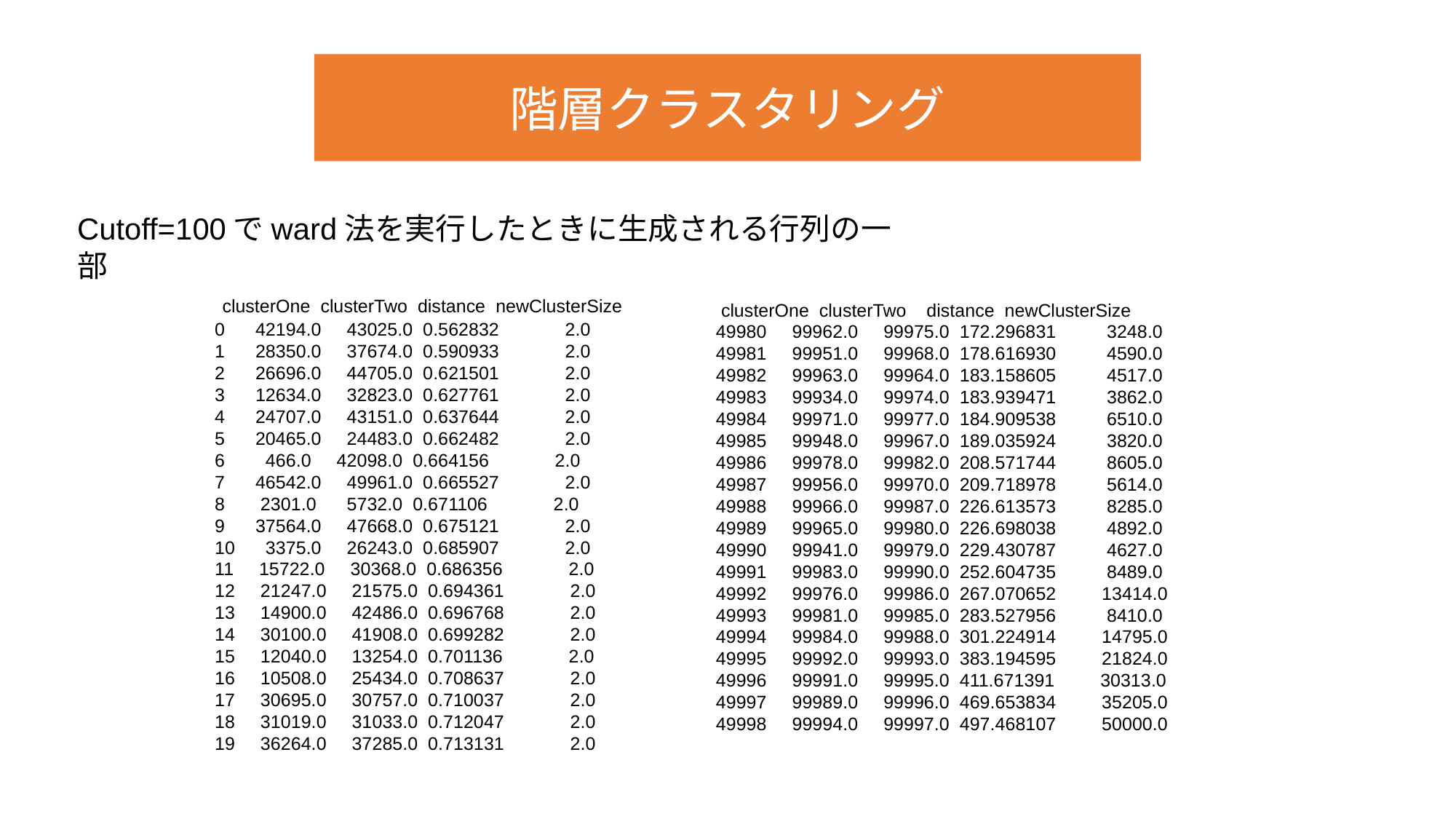

階層クラスタリング
Cutoff=100でward法を実行したときに生成される行列の一部
 clusterOne  clusterTwo  distance  newClusterSize
0      42194.0     43025.0  0.562832             2.0
1      28350.0     37674.0  0.590933             2.0
2      26696.0     44705.0  0.621501             2.0
3      12634.0     32823.0  0.627761             2.0
4      24707.0     43151.0  0.637644             2.0
5      20465.0     24483.0  0.662482             2.0
6        466.0     42098.0  0.664156             2.0
7      46542.0     49961.0  0.665527             2.0
8       2301.0      5732.0  0.671106             2.0
9      37564.0     47668.0  0.675121             2.0
10      3375.0     26243.0  0.685907             2.0
11     15722.0     30368.0  0.686356             2.0
12     21247.0     21575.0  0.694361             2.0
13     14900.0     42486.0  0.696768             2.0
14     30100.0     41908.0  0.699282             2.0
15     12040.0     13254.0  0.701136             2.0
16     10508.0     25434.0  0.708637             2.0
17     30695.0     30757.0  0.710037             2.0
18     31019.0     31033.0  0.712047             2.0
19     36264.0     37285.0  0.713131             2.0
 clusterOne  clusterTwo    distance  newClusterSize
49980     99962.0     99975.0  172.296831          3248.0
49981     99951.0     99968.0  178.616930          4590.0
49982     99963.0     99964.0  183.158605          4517.0
49983     99934.0     99974.0  183.939471          3862.0
49984     99971.0     99977.0  184.909538          6510.0
49985     99948.0     99967.0  189.035924          3820.0
49986     99978.0     99982.0  208.571744          8605.0
49987     99956.0     99970.0  209.718978          5614.0
49988     99966.0     99987.0  226.613573          8285.0
49989     99965.0     99980.0  226.698038          4892.0
49990     99941.0     99979.0  229.430787          4627.0
49991     99983.0     99990.0  252.604735          8489.0
49992     99976.0     99986.0  267.070652         13414.0
49993     99981.0     99985.0  283.527956          8410.0
49994     99984.0     99988.0  301.224914         14795.0
49995     99992.0     99993.0  383.194595         21824.0
49996     99991.0     99995.0  411.671391         30313.0
49997     99989.0     99996.0  469.653834         35205.0
49998     99994.0     99997.0  497.468107         50000.0